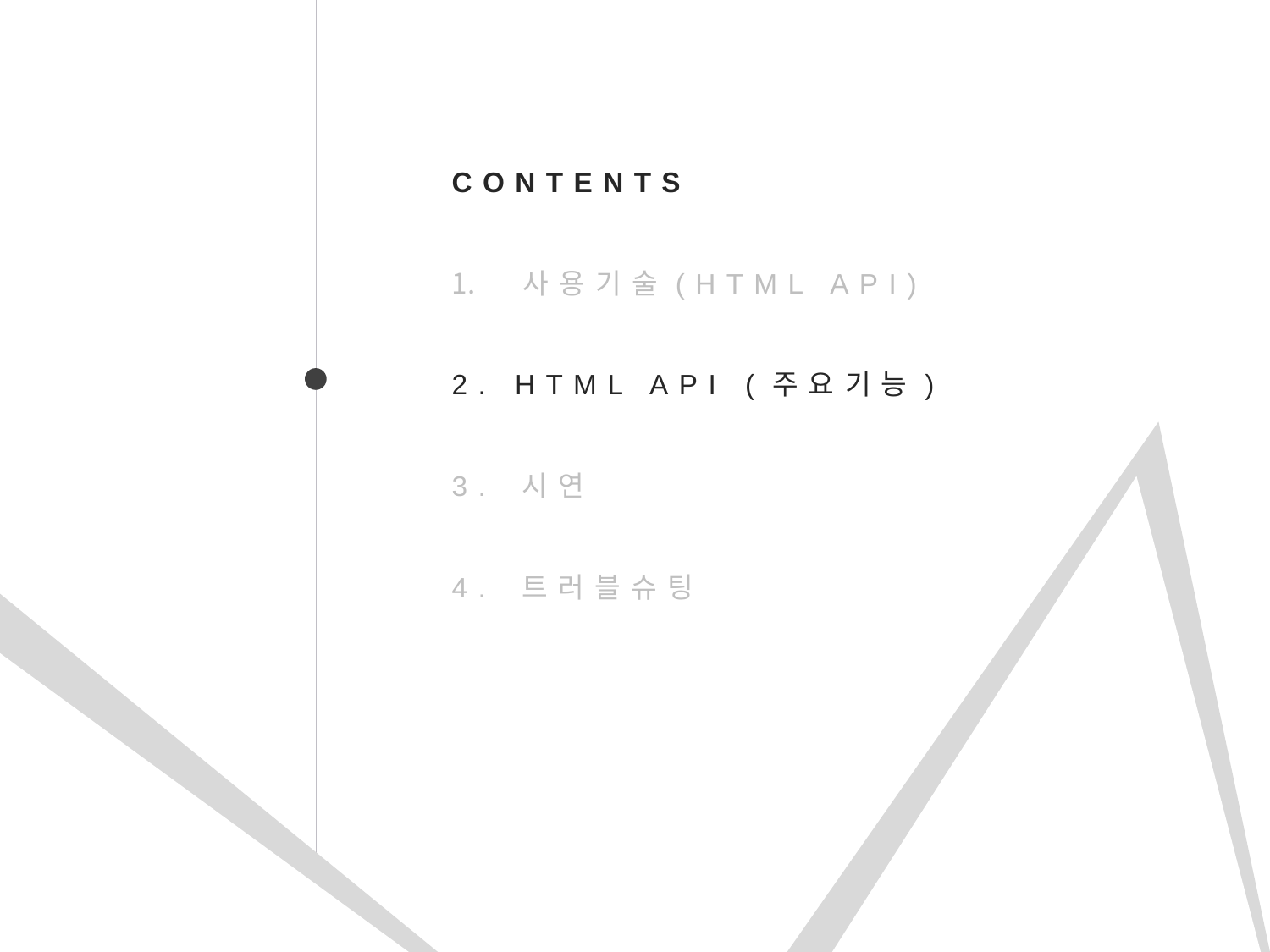

CONTENTS

 사용기술(HTML API)

2. HTML API (주요기능)

3. 시연

4. 트러블슈팅